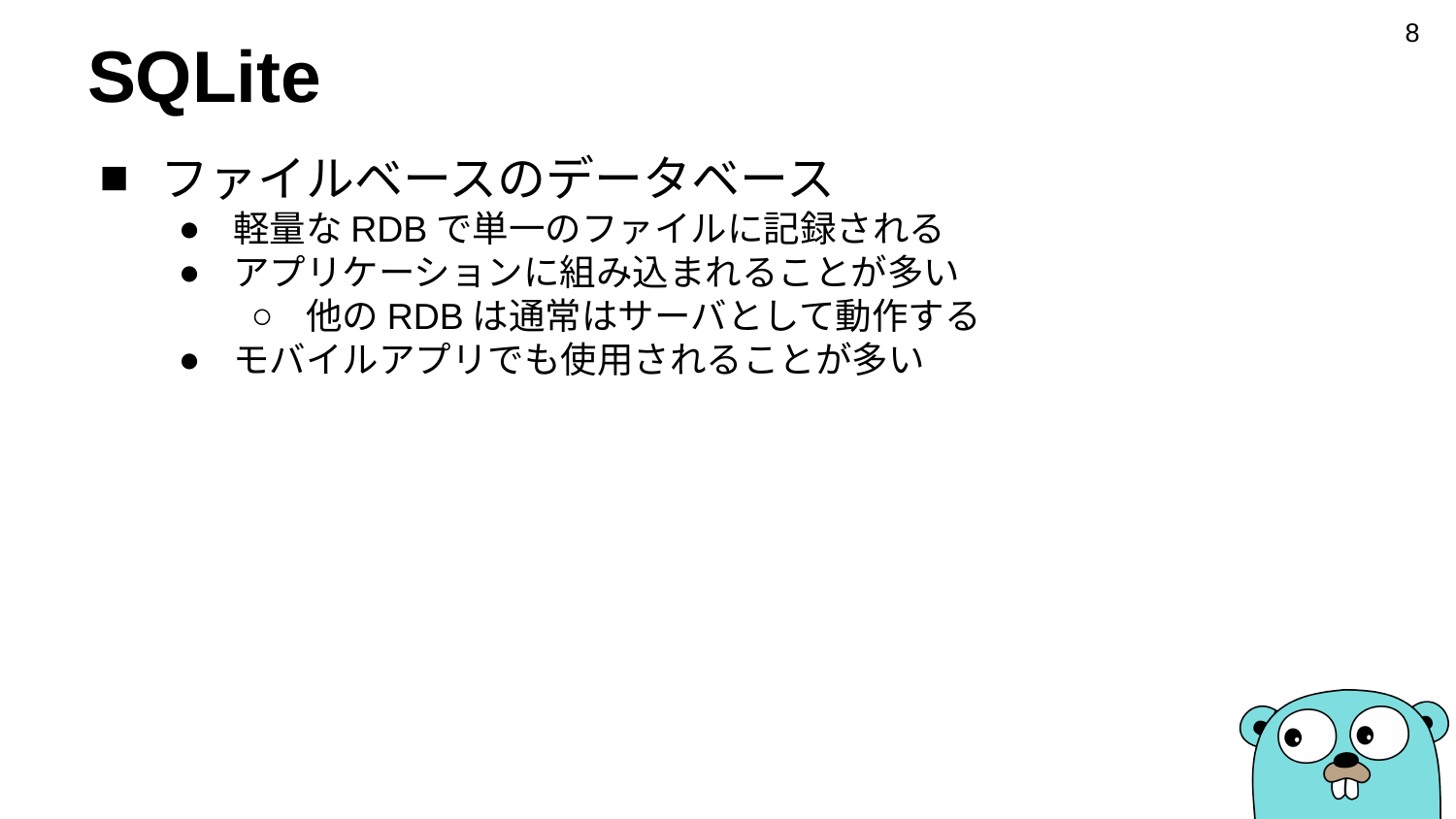

8
# SQLite
ファイルベースのデータベース
軽量なRDBで単一のファイルに記録される
アプリケーションに組み込まれることが多い
他のRDBは通常はサーバとして動作する
モバイルアプリでも使用されることが多い